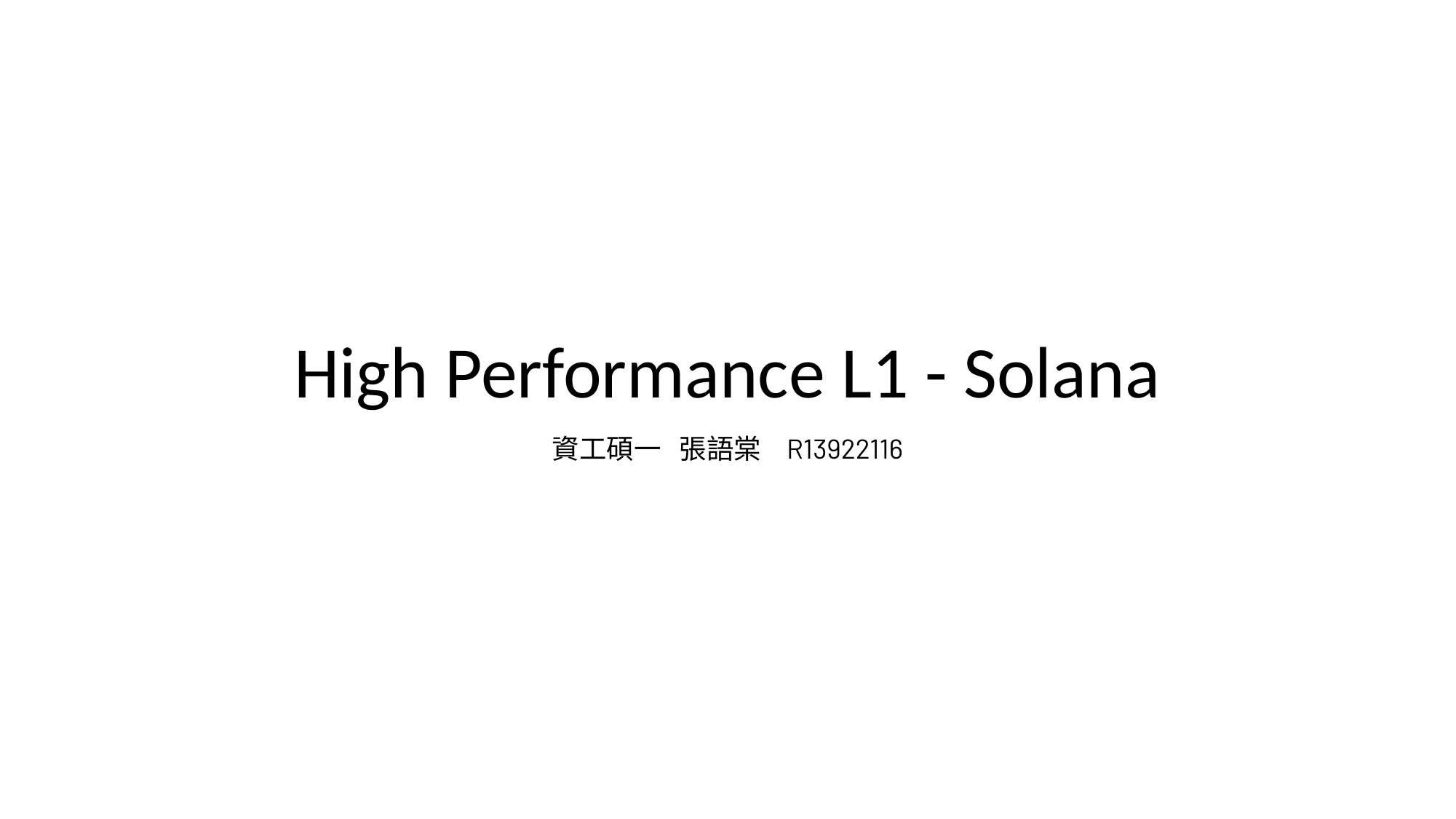

# High Performance L1 - Solana
資工碩一   張語棠   R13922116